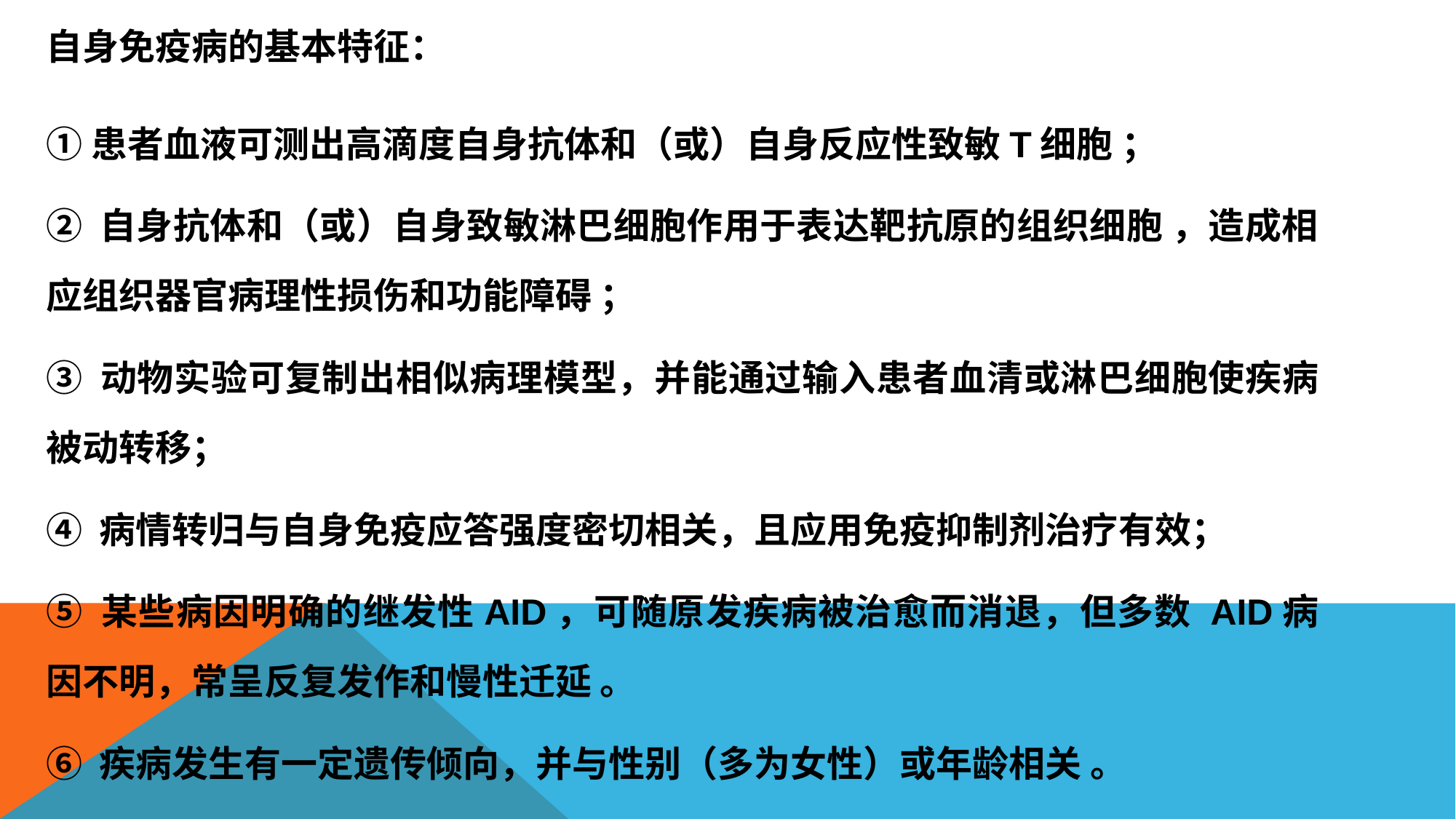

自身免疫病的基本特征：
①患者血液可测出高滴度自身抗体和（或）自身反应性致敏T细胞 ；
② 自身抗体和（或）自身致敏淋巴细胞作用于表达靶抗原的组织细胞 ，造成相应组织器官病理性损伤和功能障碍 ；
③ 动物实验可复制出相似病理模型，并能通过输入患者血清或淋巴细胞使疾病被动转移；
④ 病情转归与自身免疫应答强度密切相关，且应用免疫抑制剂治疗有效；
⑤ 某些病因明确的继发性AID，可随原发疾病被治愈而消退，但多数 AID病因不明，常呈反复发作和慢性迁延 。
⑥ 疾病发生有一定遗传倾向，并与性别（多为女性）或年龄相关 。